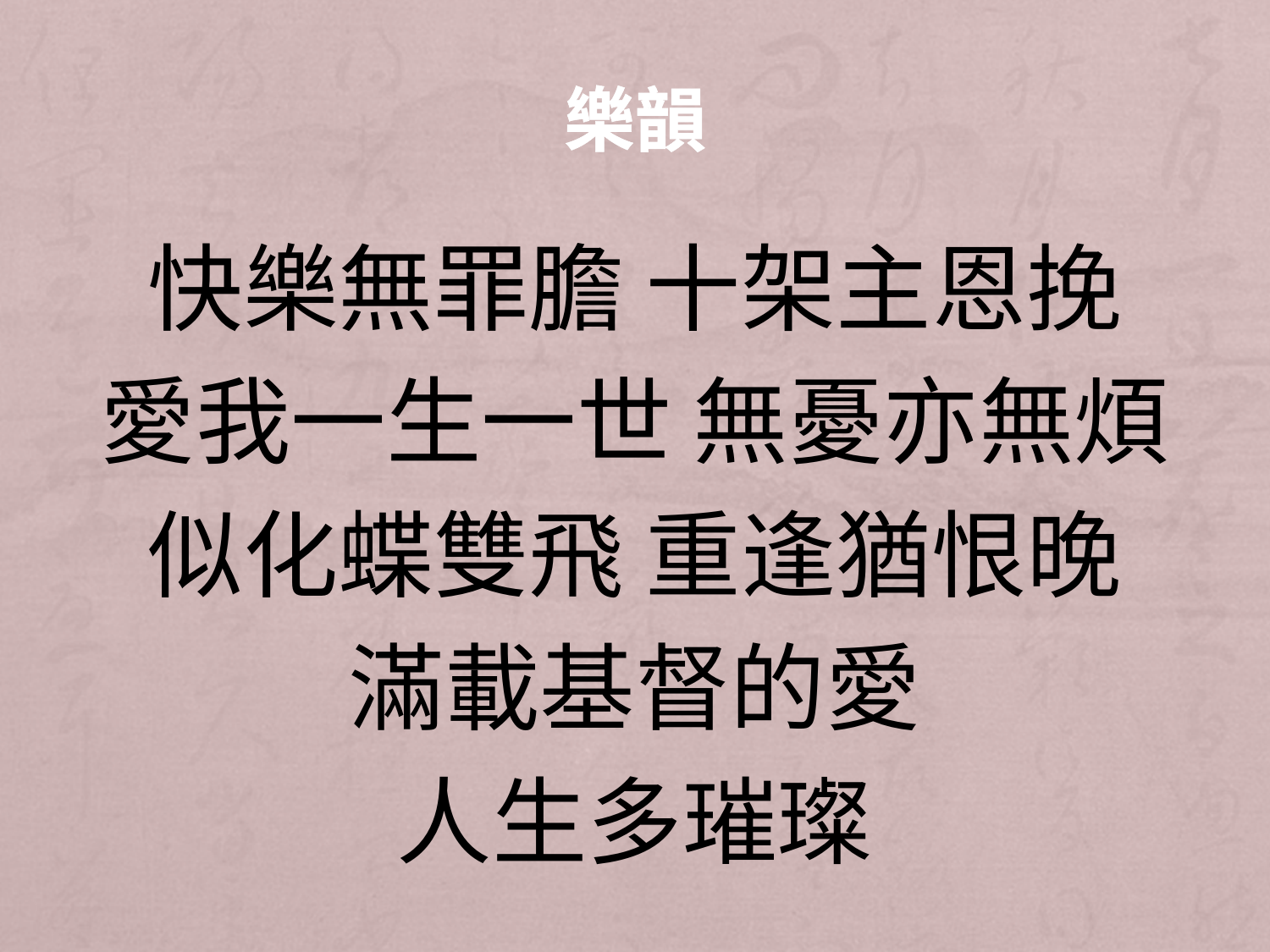

# 樂韻
快樂無罪膽 十架主恩挽
愛我一生一世 無憂亦無煩
似化蝶雙飛 重逢猶恨晚
滿載基督的愛
人生多璀璨